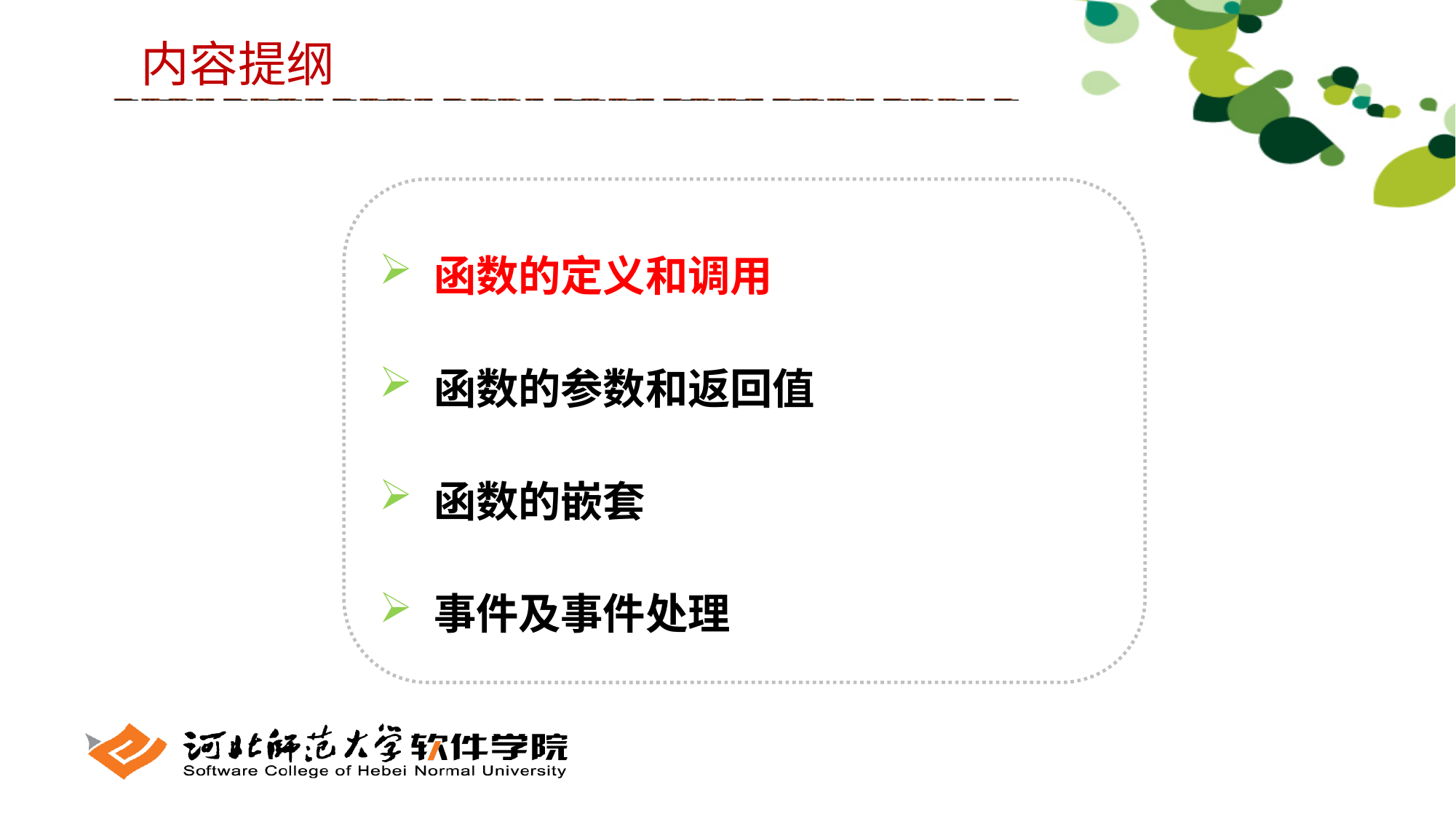

内容提纲
函数的定义和调用
函数的参数和返回值
函数的嵌套
事件及事件处理